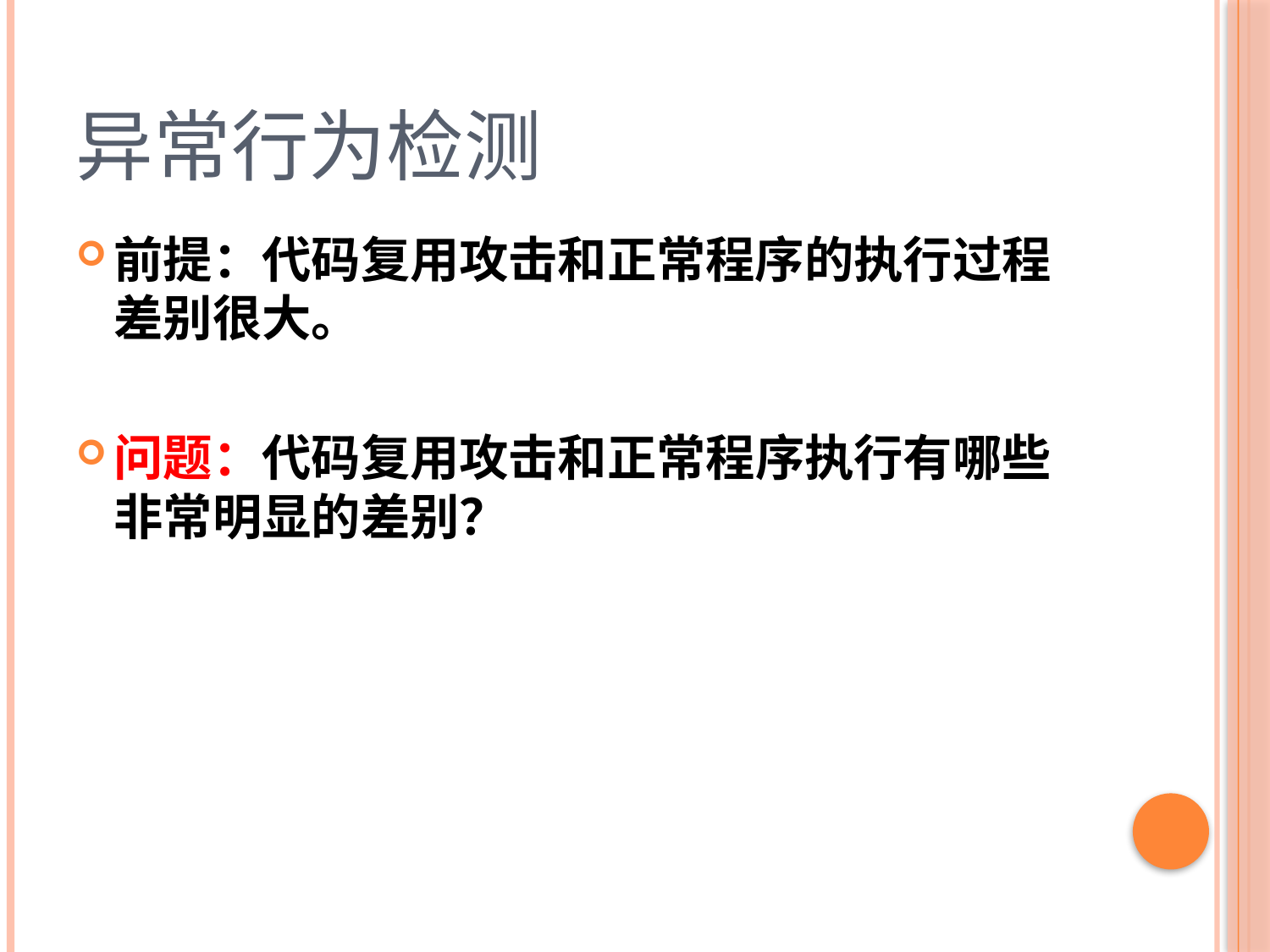

# 异常行为检测
前提：代码复用攻击和正常程序的执行过程差别很大。

问题：代码复用攻击和正常程序执行有哪些非常明显的差别？